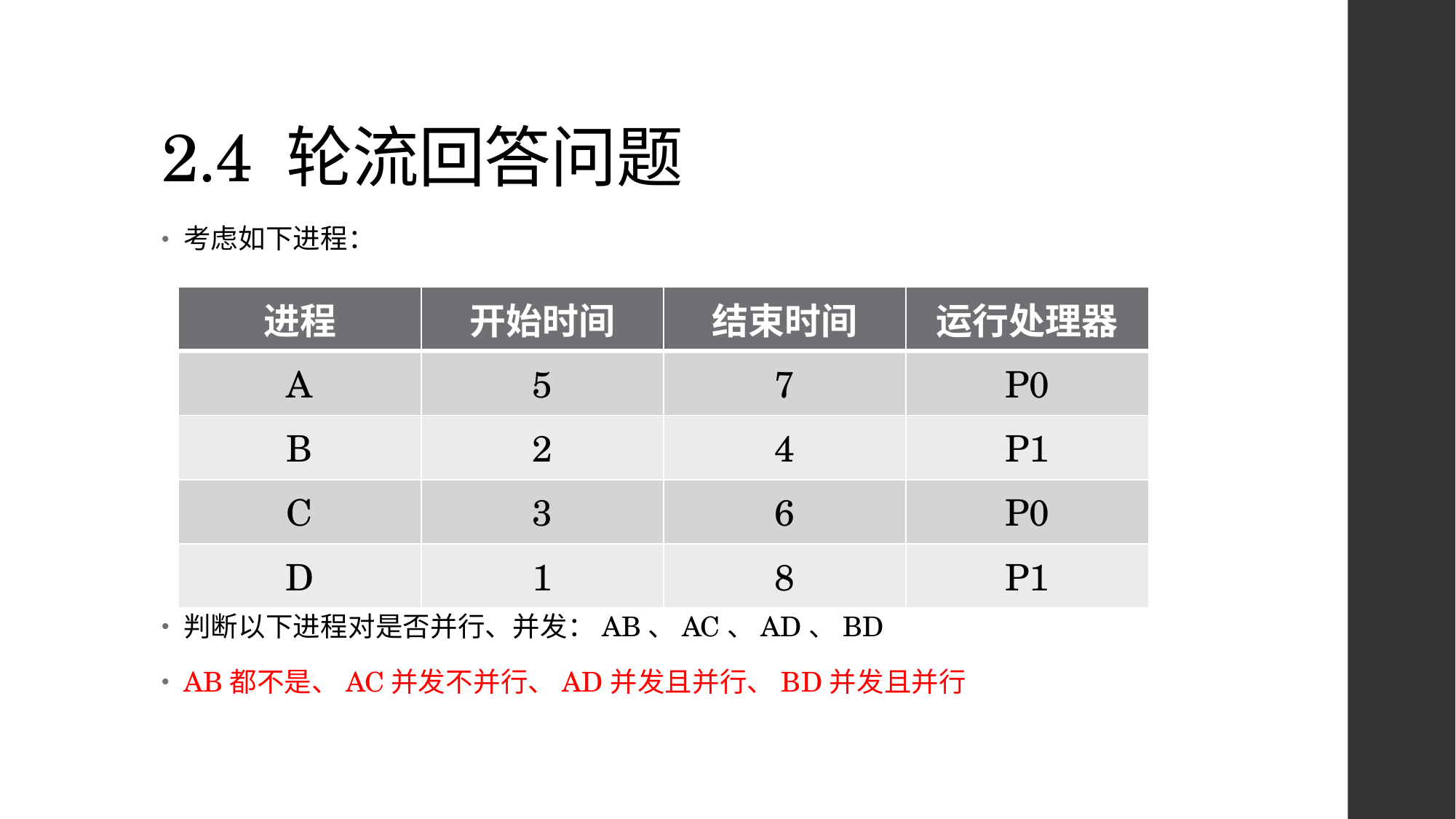

# 2.4 轮流回答问题
考虑如下进程：

判断以下进程对是否并行、并发：AB、AC、AD、BD
AB都不是、AC并发不并行、AD并发且并行、BD并发且并行
| 进程 | 开始时间 | 结束时间 | 运行处理器 |
| --- | --- | --- | --- |
| A | 5 | 7 | P0 |
| B | 2 | 4 | P1 |
| C | 3 | 6 | P0 |
| D | 1 | 8 | P1 |